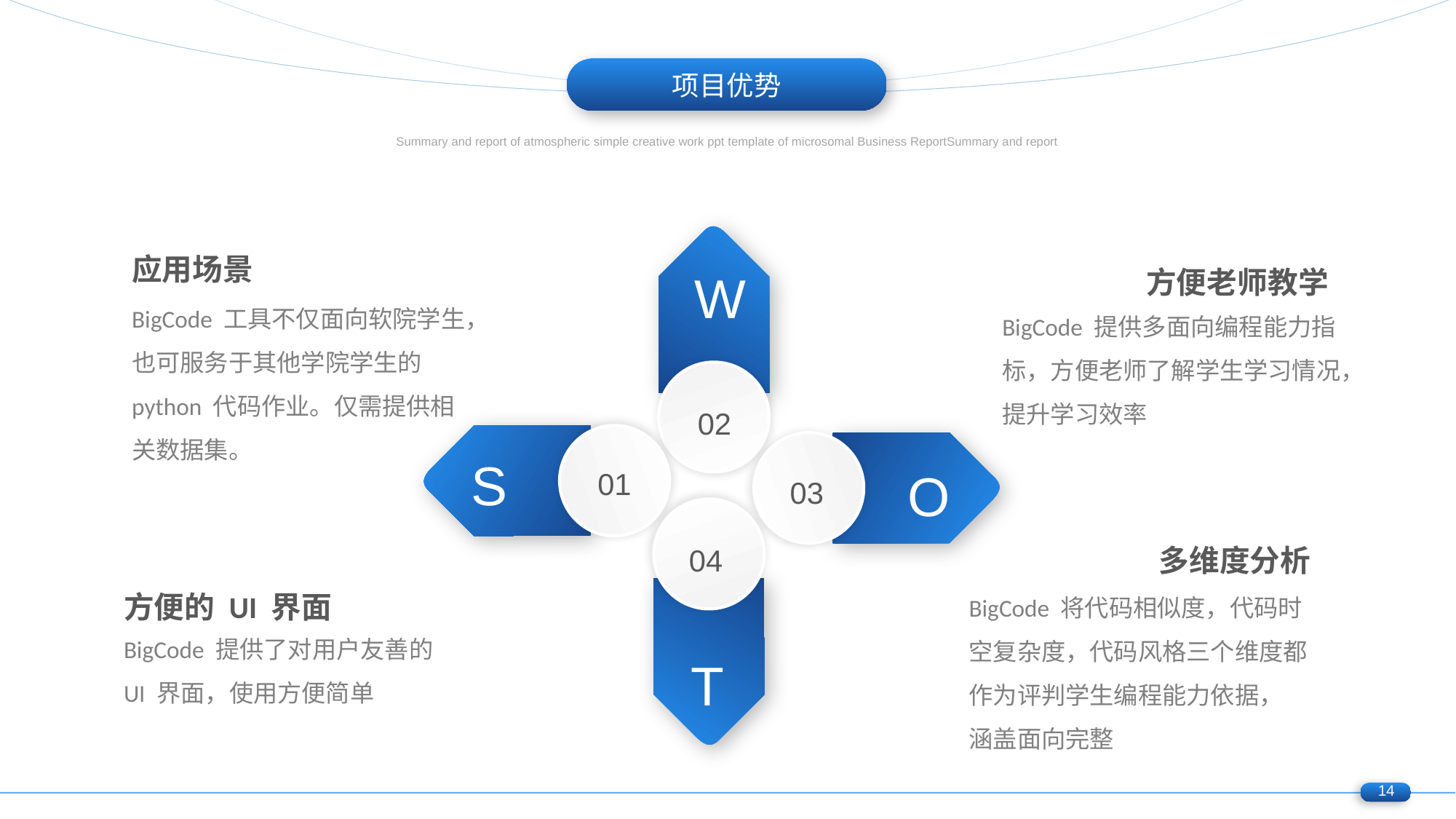

项目优势

应用场景
BigCode 工具不仅面向软院学生，也可服务于其他学院学生的 python 代码作业。仅需提供相关数据集。
方便老师教学
BigCode 提供多面向编程能力指标，方便老师了解学生学习情况，提升学习效率
W

02

S
O
01
03

04
多维度分析
BigCode 将代码相似度，代码时  空复杂度，代码风格三个维度都
作为评判学生编程能力依据，
涵盖面向完整

方便的 UI 界面
BigCode 提供了对用户友善的
UI 界面，使用方便简单
T